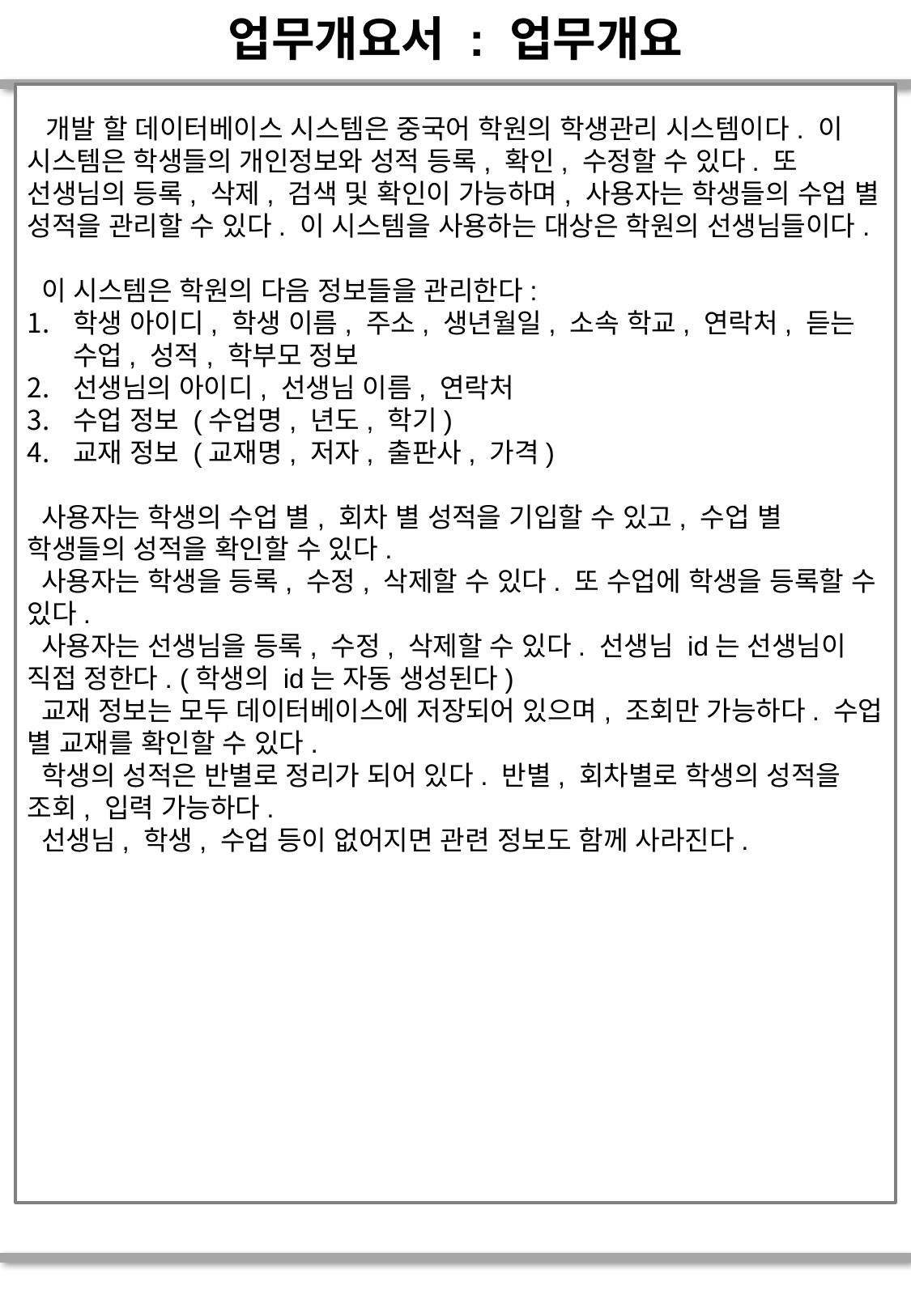

# 업무개요서 : 업무개요

  개발 할 데이터베이스 시스템은 중국어 학원의 학생관리 시스템이다. 이 시스템은 학생들의 개인정보와 성적 등록, 확인, 수정할 수 있다. 또 선생님의 등록, 삭제, 검색 및 확인이 가능하며, 사용자는 학생들의 수업 별 성적을 관리할 수 있다. 이 시스템을 사용하는 대상은 학원의 선생님들이다.

 이 시스템은 학원의 다음 정보들을 관리한다:
학생 아이디, 학생 이름, 주소, 생년월일, 소속 학교, 연락처, 듣는 수업, 성적, 학부모 정보
선생님의 아이디, 선생님 이름, 연락처
수업 정보 (수업명, 년도, 학기)
교재 정보 (교재명, 저자, 출판사, 가격)

 사용자는 학생의 수업 별, 회차 별 성적을 기입할 수 있고, 수업 별 학생들의 성적을 확인할 수 있다.
 사용자는 학생을 등록, 수정, 삭제할 수 있다. 또 수업에 학생을 등록할 수 있다.
 사용자는 선생님을 등록, 수정, 삭제할 수 있다. 선생님 id는 선생님이 직접 정한다. (학생의 id는 자동 생성된다)
 교재 정보는 모두 데이터베이스에 저장되어 있으며, 조회만 가능하다. 수업 별 교재를 확인할 수 있다.
 학생의 성적은 반별로 정리가 되어 있다. 반별, 회차별로 학생의 성적을 조회, 입력 가능하다.
 선생님, 학생, 수업 등이 없어지면 관련 정보도 함께 사라진다.